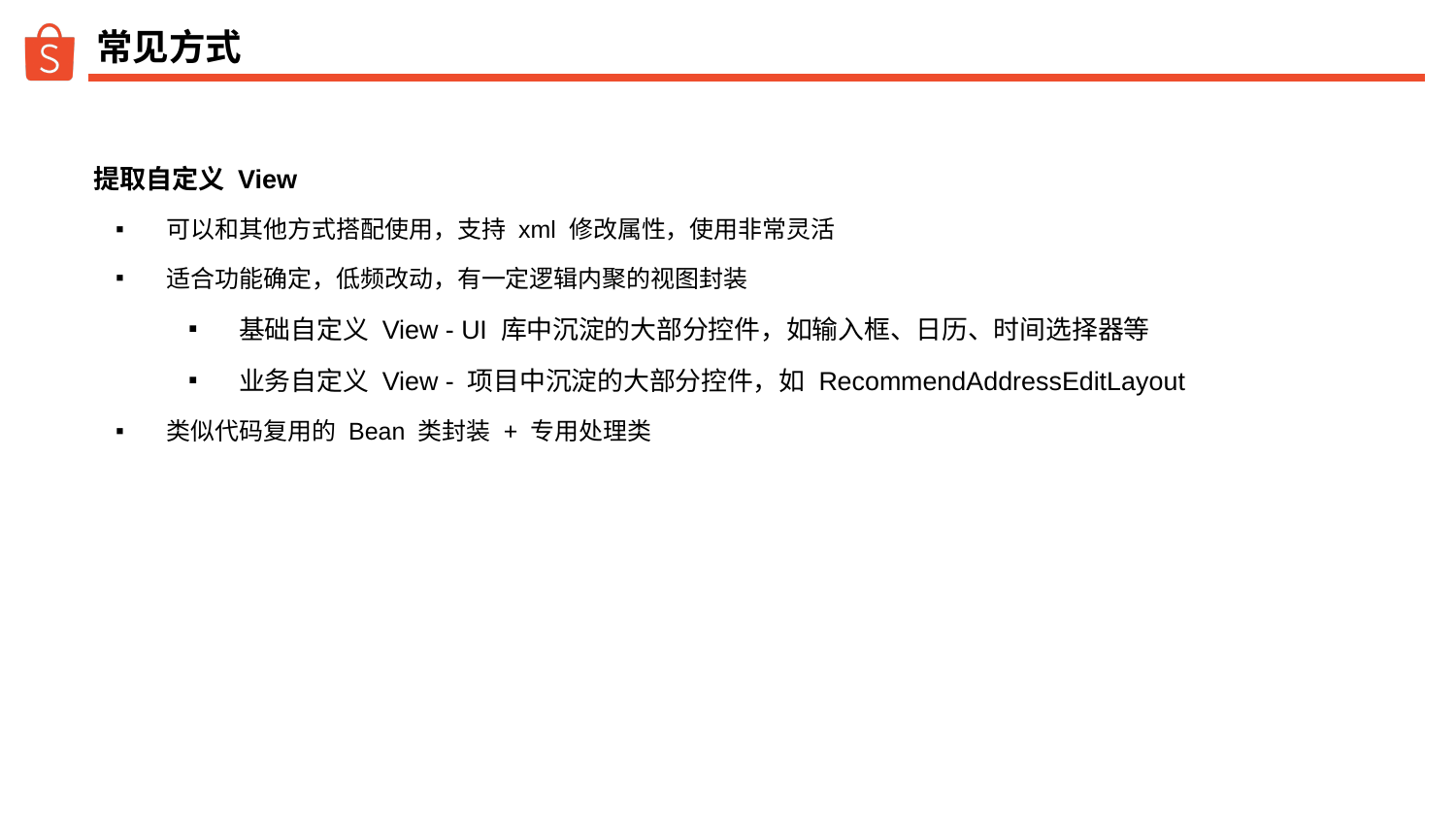

# 常见方式
提取自定义 View
可以和其他方式搭配使用，支持 xml 修改属性，使用非常灵活
适合功能确定，低频改动，有一定逻辑内聚的视图封装
基础自定义 View - UI 库中沉淀的大部分控件，如输入框、日历、时间选择器等
业务自定义 View - 项目中沉淀的大部分控件，如 RecommendAddressEditLayout
类似代码复用的 Bean 类封装 + 专用处理类